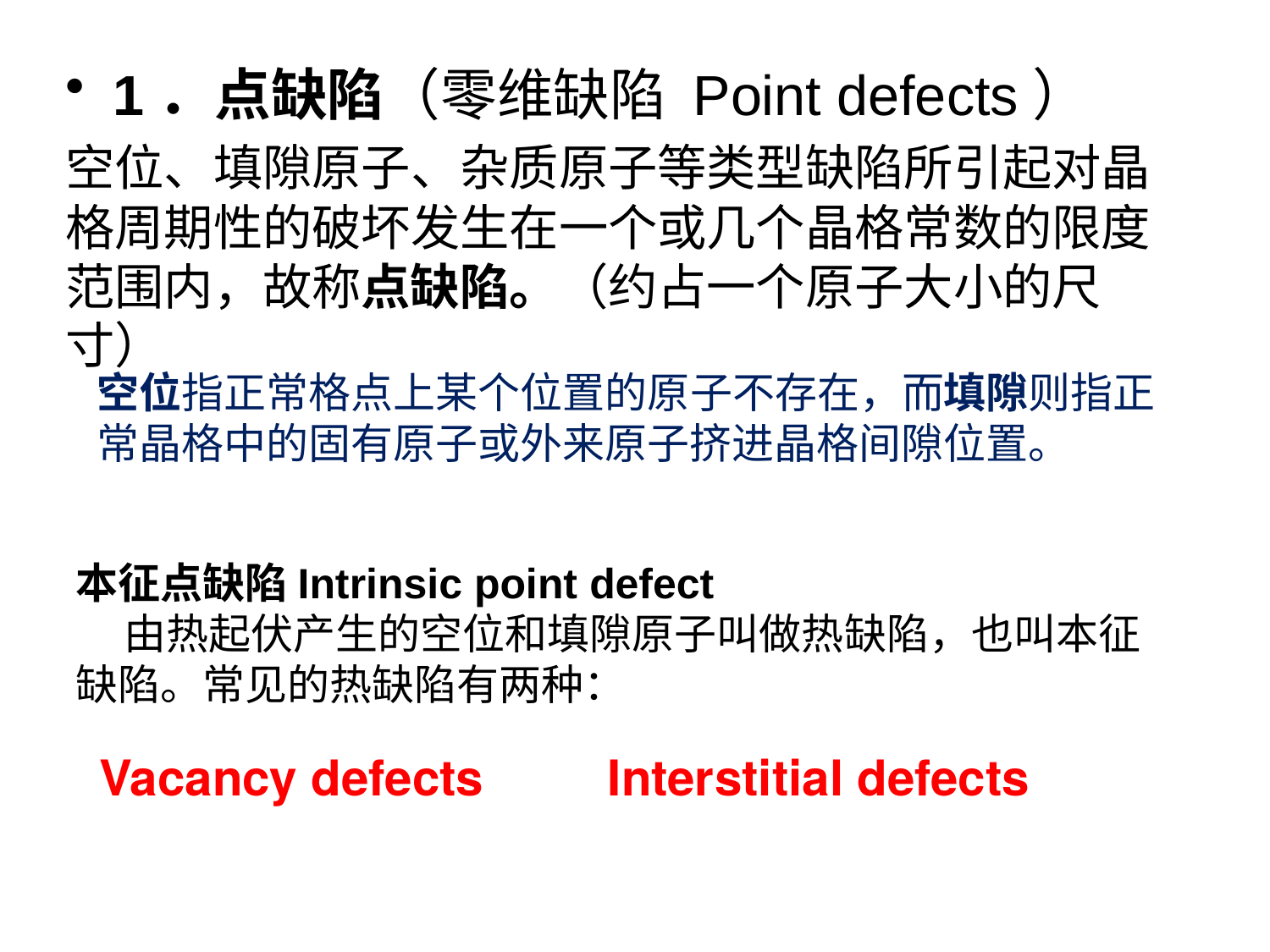

1．点缺陷（零维缺陷 Point defects）
空位、填隙原子、杂质原子等类型缺陷所引起对晶格周期性的破坏发生在一个或几个晶格常数的限度范围内，故称点缺陷。（约占一个原子大小的尺寸）
空位指正常格点上某个位置的原子不存在，而填隙则指正常晶格中的固有原子或外来原子挤进晶格间隙位置。
本征点缺陷Intrinsic point defect
    由热起伏产生的空位和填隙原子叫做热缺陷，也叫本征缺陷。常见的热缺陷有两种：
Vacancy defects
Interstitial defects